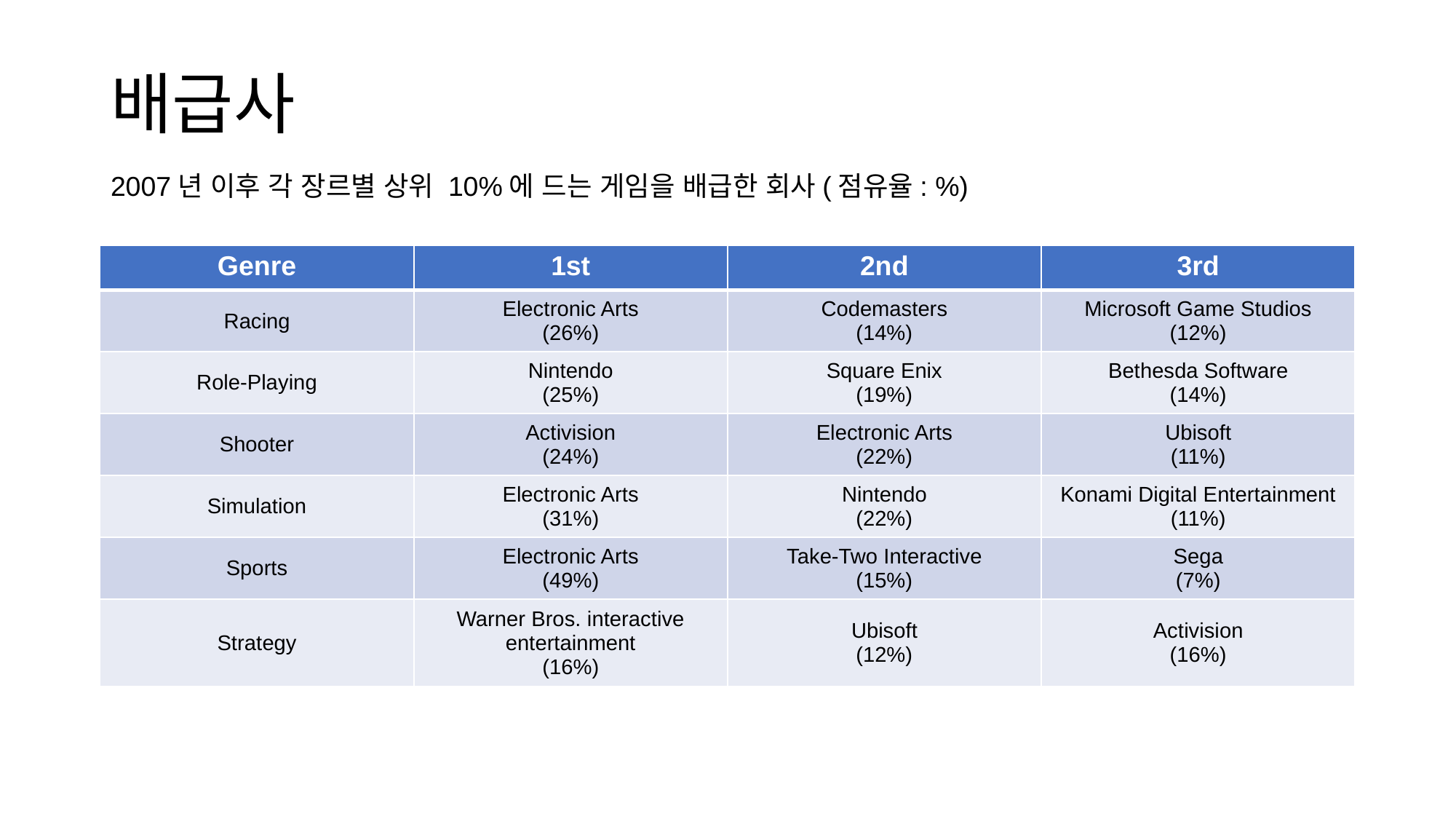

# 배급사
2007년 이후 각 장르별 상위 10%에 드는 게임을 배급한 회사(점유율: %)
| Genre | 1st | 2nd | 3rd |
| --- | --- | --- | --- |
| Racing | Electronic Arts (26%) | Codemasters (14%) | Microsoft Game Studios (12%) |
| Role-Playing | Nintendo (25%) | Square Enix (19%) | Bethesda Software (14%) |
| Shooter | Activision (24%) | Electronic Arts (22%) | Ubisoft (11%) |
| Simulation | Electronic Arts (31%) | Nintendo (22%) | Konami Digital Entertainment (11%) |
| Sports | Electronic Arts (49%) | Take-Two Interactive (15%) | Sega (7%) |
| Strategy | Warner Bros. interactive entertainment (16%) | Ubisoft (12%) | Activision (16%) |